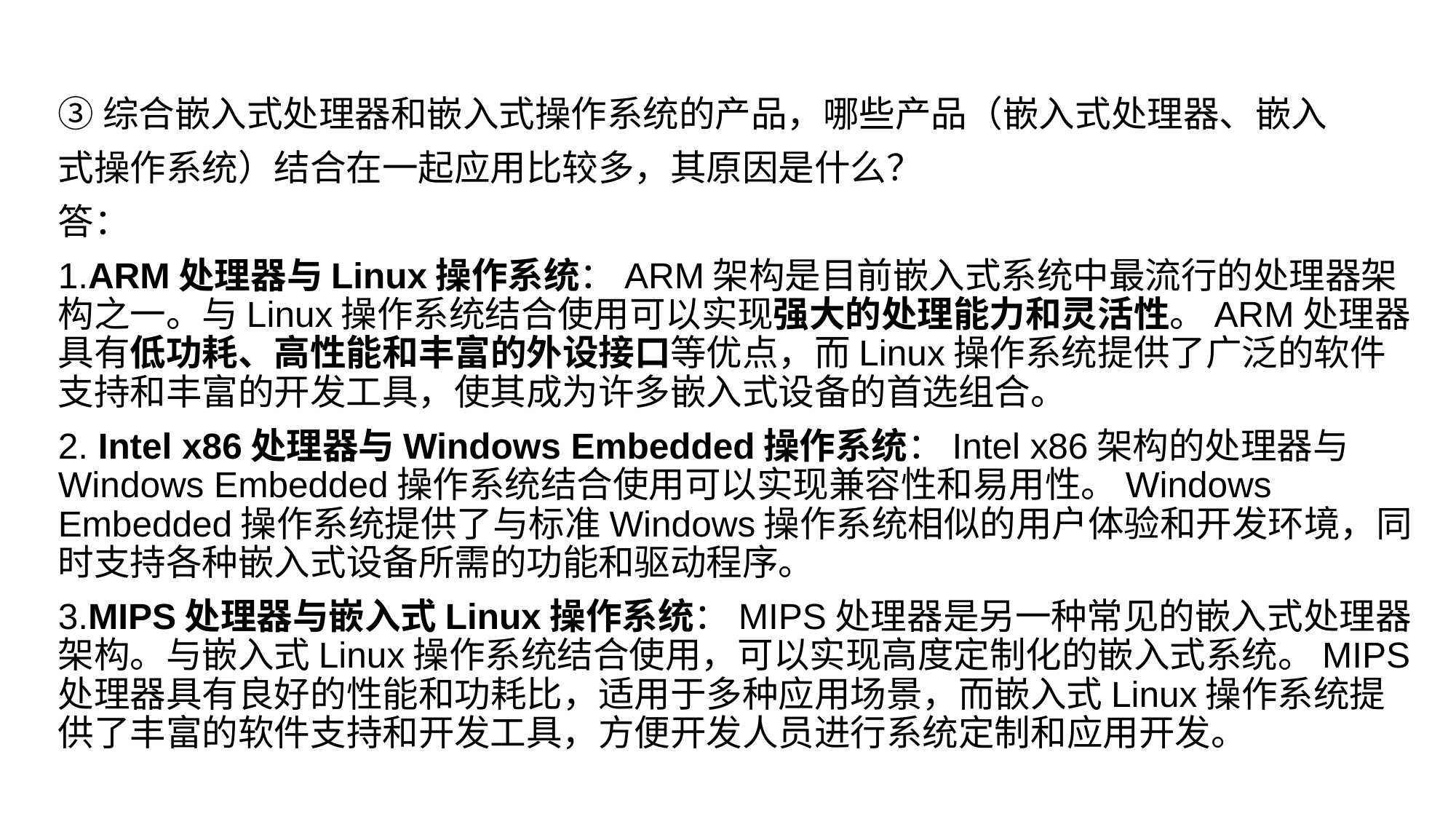

③综合嵌入式处理器和嵌入式操作系统的产品，哪些产品（嵌入式处理器、嵌入
式操作系统）结合在一起应用比较多，其原因是什么？
答：
1.ARM处理器与Linux操作系统：ARM架构是目前嵌入式系统中最流行的处理器架构之一。与Linux操作系统结合使用可以实现强大的处理能力和灵活性。ARM处理器具有低功耗、高性能和丰富的外设接口等优点，而Linux操作系统提供了广泛的软件支持和丰富的开发工具，使其成为许多嵌入式设备的首选组合。
2. Intel x86处理器与Windows Embedded操作系统：Intel x86架构的处理器与Windows Embedded操作系统结合使用可以实现兼容性和易用性。Windows Embedded操作系统提供了与标准Windows操作系统相似的用户体验和开发环境，同时支持各种嵌入式设备所需的功能和驱动程序。
3.MIPS处理器与嵌入式Linux操作系统：MIPS处理器是另一种常见的嵌入式处理器架构。与嵌入式Linux操作系统结合使用，可以实现高度定制化的嵌入式系统。MIPS处理器具有良好的性能和功耗比，适用于多种应用场景，而嵌入式Linux操作系统提供了丰富的软件支持和开发工具，方便开发人员进行系统定制和应用开发。